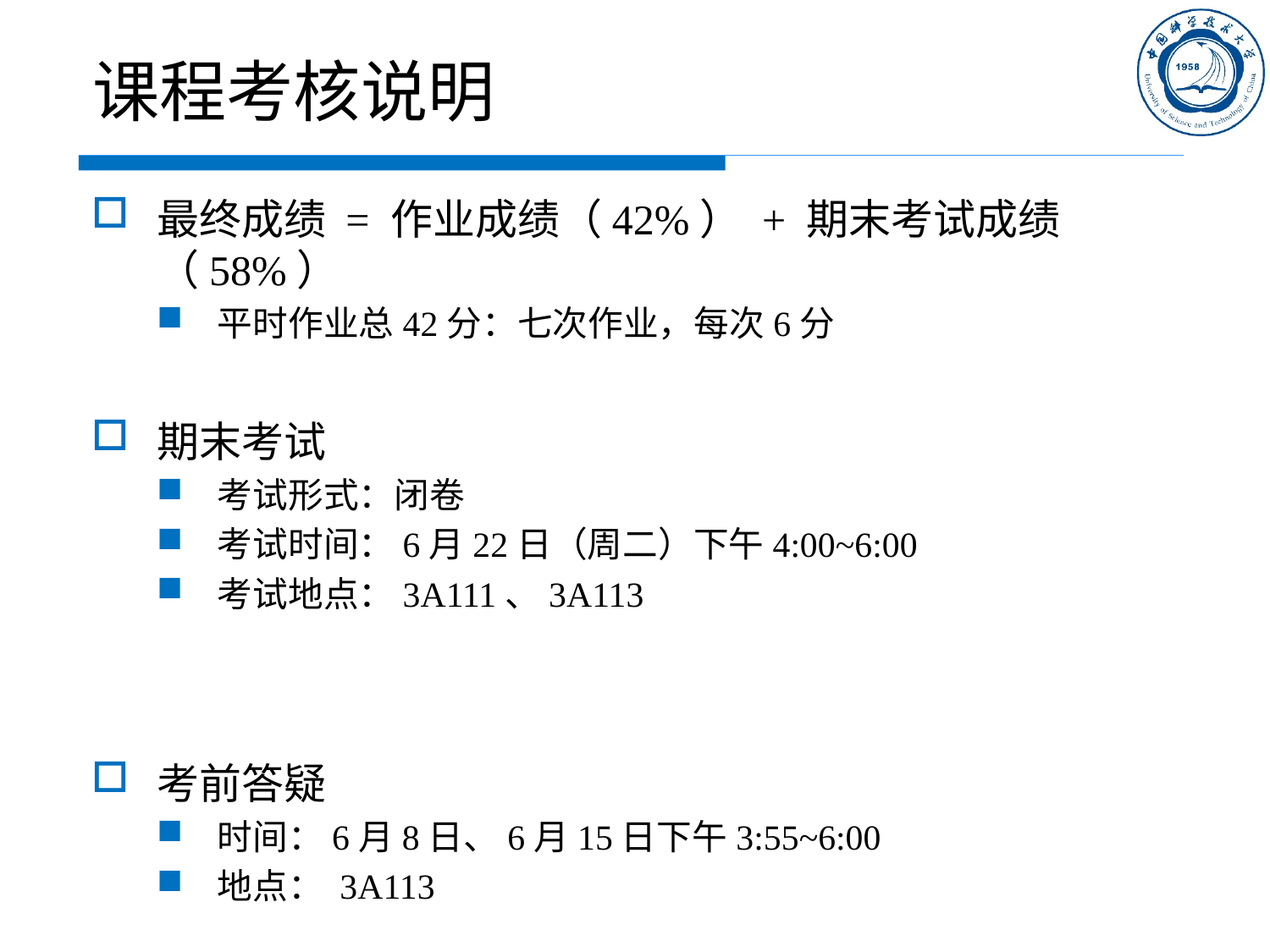

# 课程考核说明
最终成绩 = 作业成绩（42%） + 期末考试成绩（58%）
平时作业总42分：七次作业，每次6分

期末考试
考试形式：闭卷
考试时间：6月22日（周二）下午4:00~6:00
考试地点：3A111、3A113

考前答疑
时间：6月8日、6月15日下午3:55~6:00
地点： 3A113